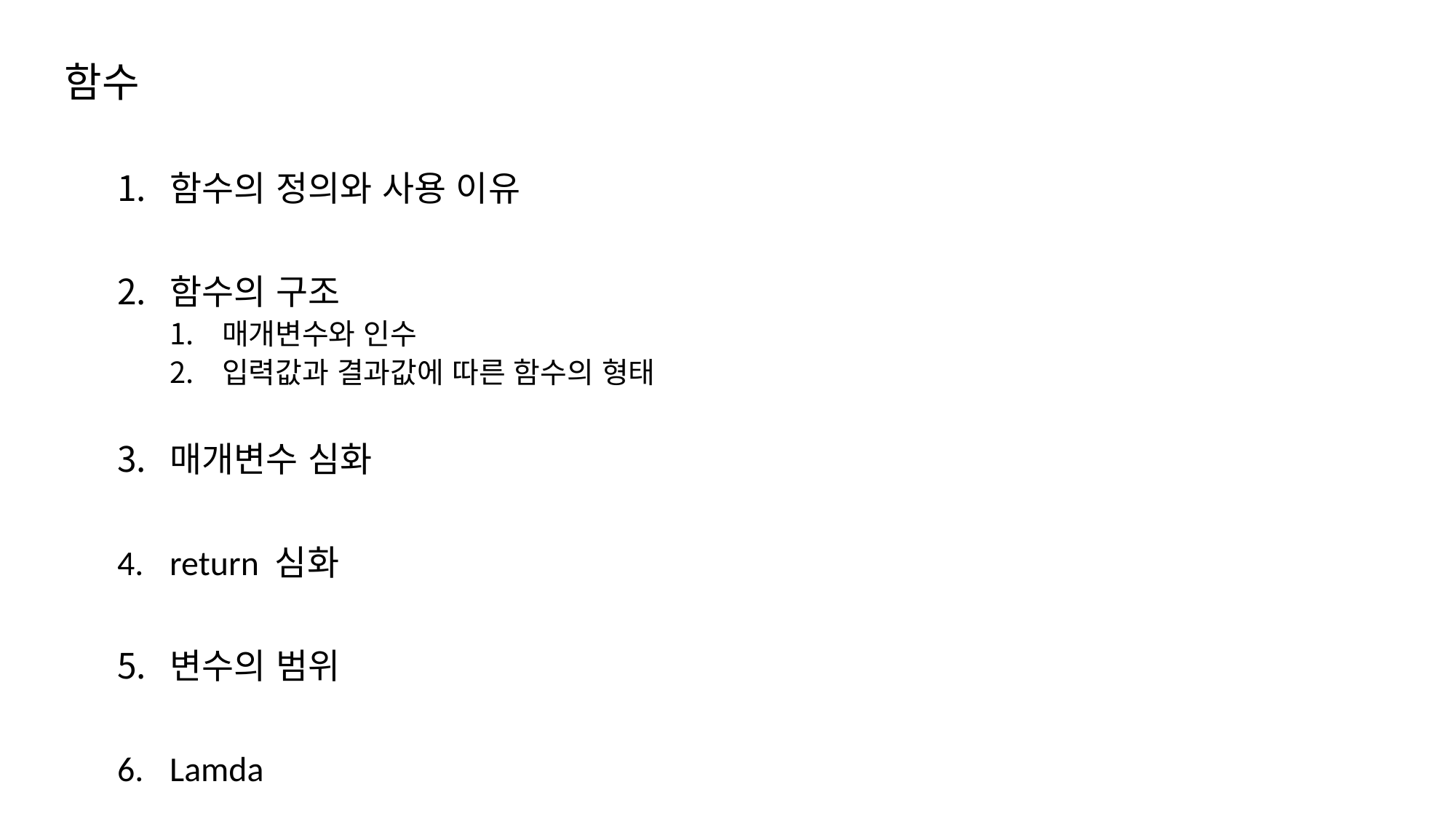

함수

함수의 정의와 사용 이유

함수의 구조
매개변수와 인수
입력값과 결과값에 따른 함수의 형태

매개변수 심화

return 심화

변수의 범위

Lamda